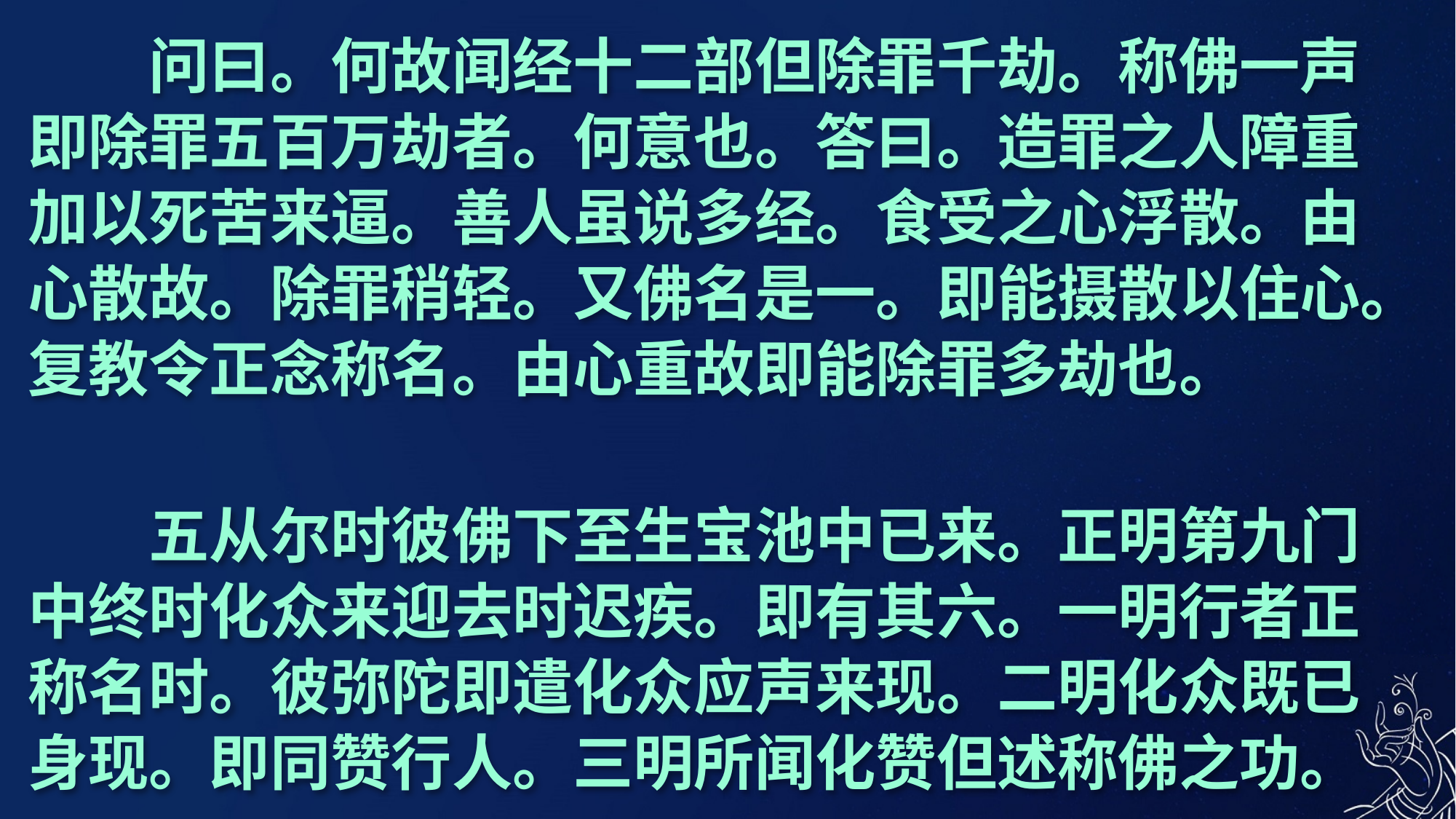

问曰。何故闻经十二部但除罪千劫。称佛一声即除罪五百万劫者。何意也。答曰。造罪之人障重加以死苦来逼。善人虽说多经。食受之心浮散。由心散故。除罪稍轻。又佛名是一。即能摄散以住心。复教令正念称名。由心重故即能除罪多劫也。

　　五从尔时彼佛下至生宝池中已来。正明第九门中终时化众来迎去时迟疾。即有其六。一明行者正称名时。彼弥陀即遣化众应声来现。二明化众既已身现。即同赞行人。三明所闻化赞但述称佛之功。